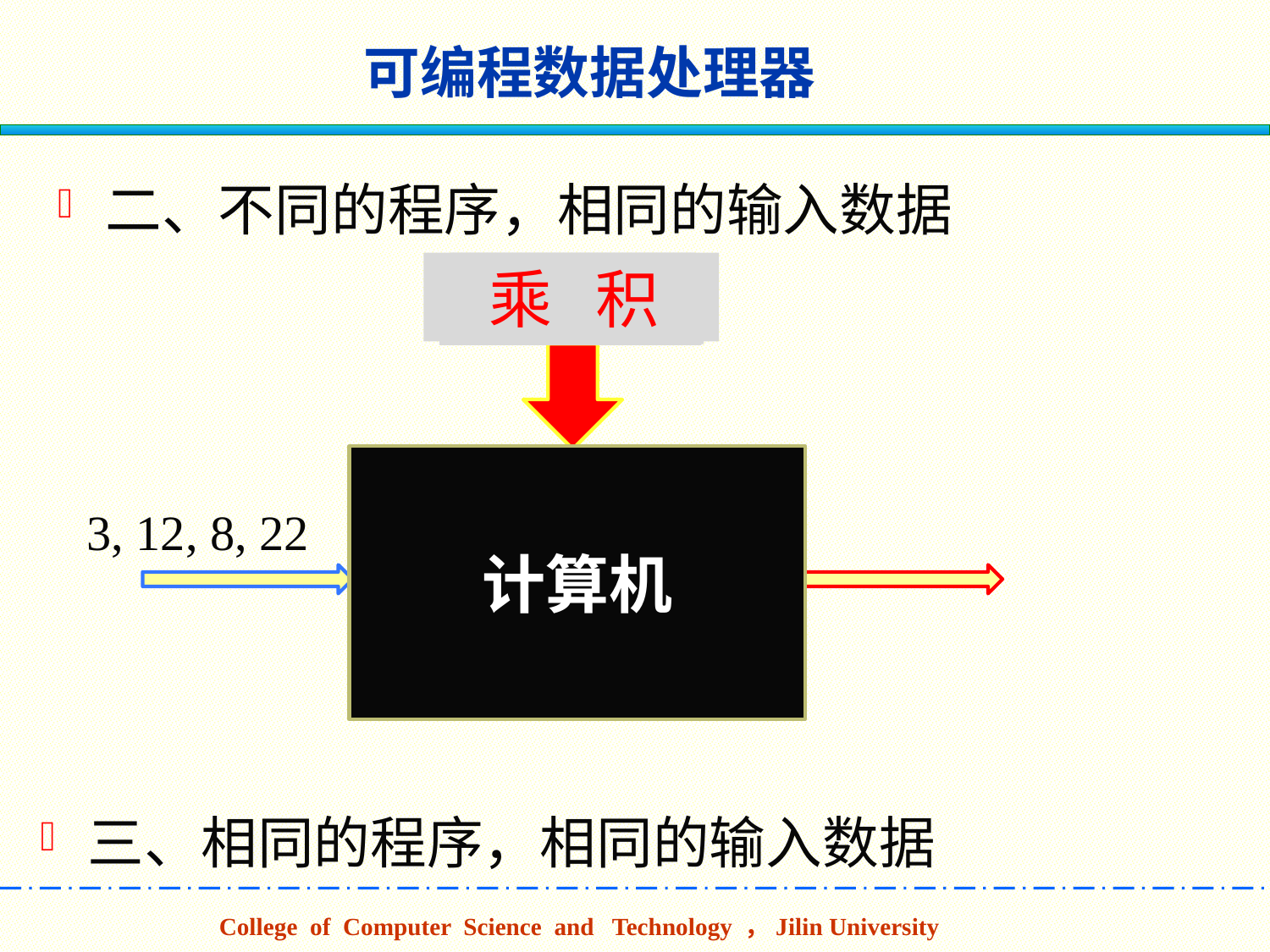

# 可编程数据处理器
二、不同的程序，相同的输入数据
 ？？？
排   序
乘   积
最小值
求   和
最大值

计算机
排序：3, 8,12, 22
3, 12, 8, 22
求和：45

最大值：22
最小值：3
乘积：6336
三、相同的程序，相同的输入数据